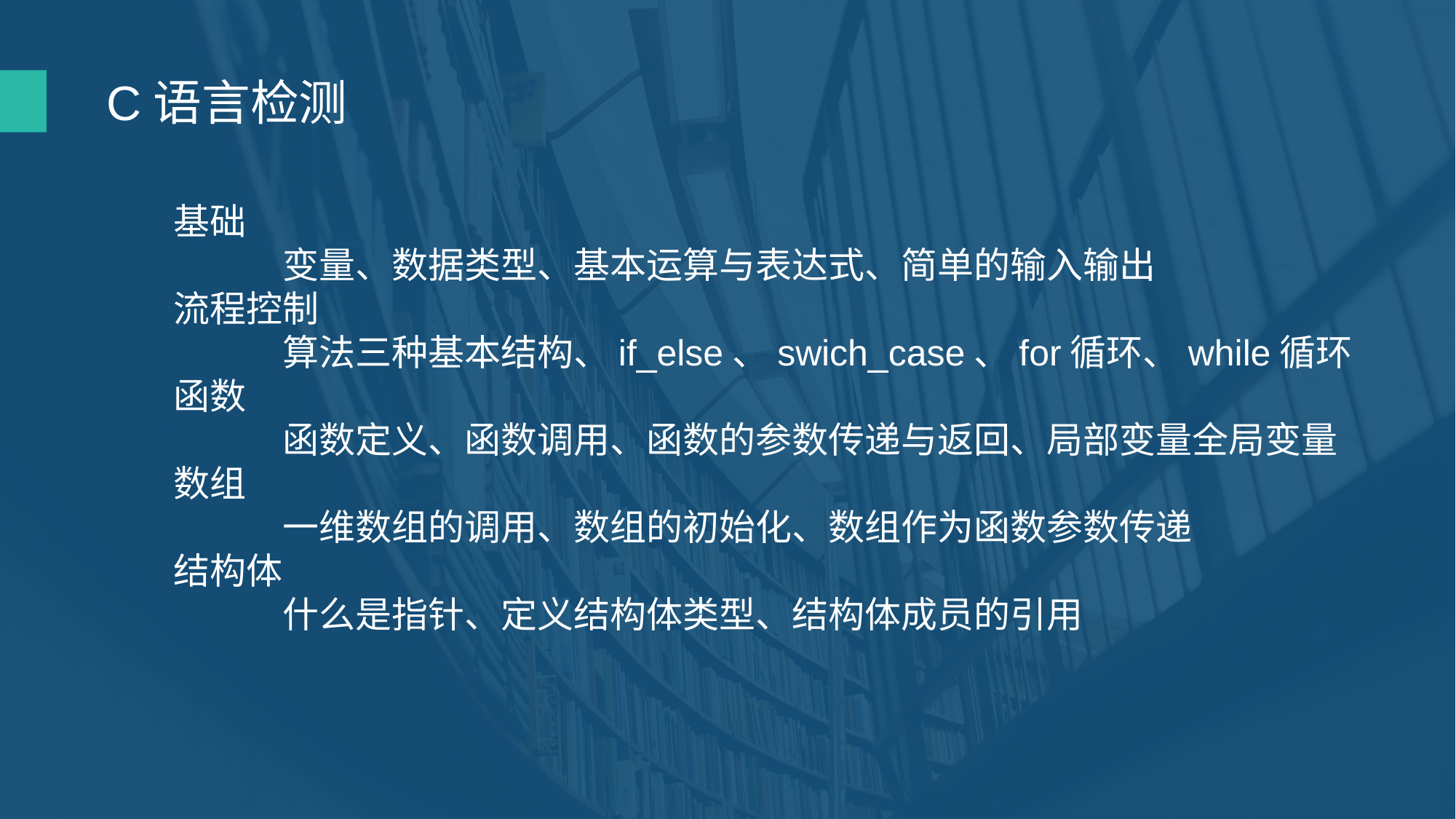

C语言检测

基础
	变量、数据类型、基本运算与表达式、简单的输入输出
流程控制
	算法三种基本结构、if_else、swich_case、for循环、while循环
函数
	函数定义、函数调用、函数的参数传递与返回、局部变量全局变量
数组
	一维数组的调用、数组的初始化、数组作为函数参数传递
结构体
	什么是指针、定义结构体类型、结构体成员的引用